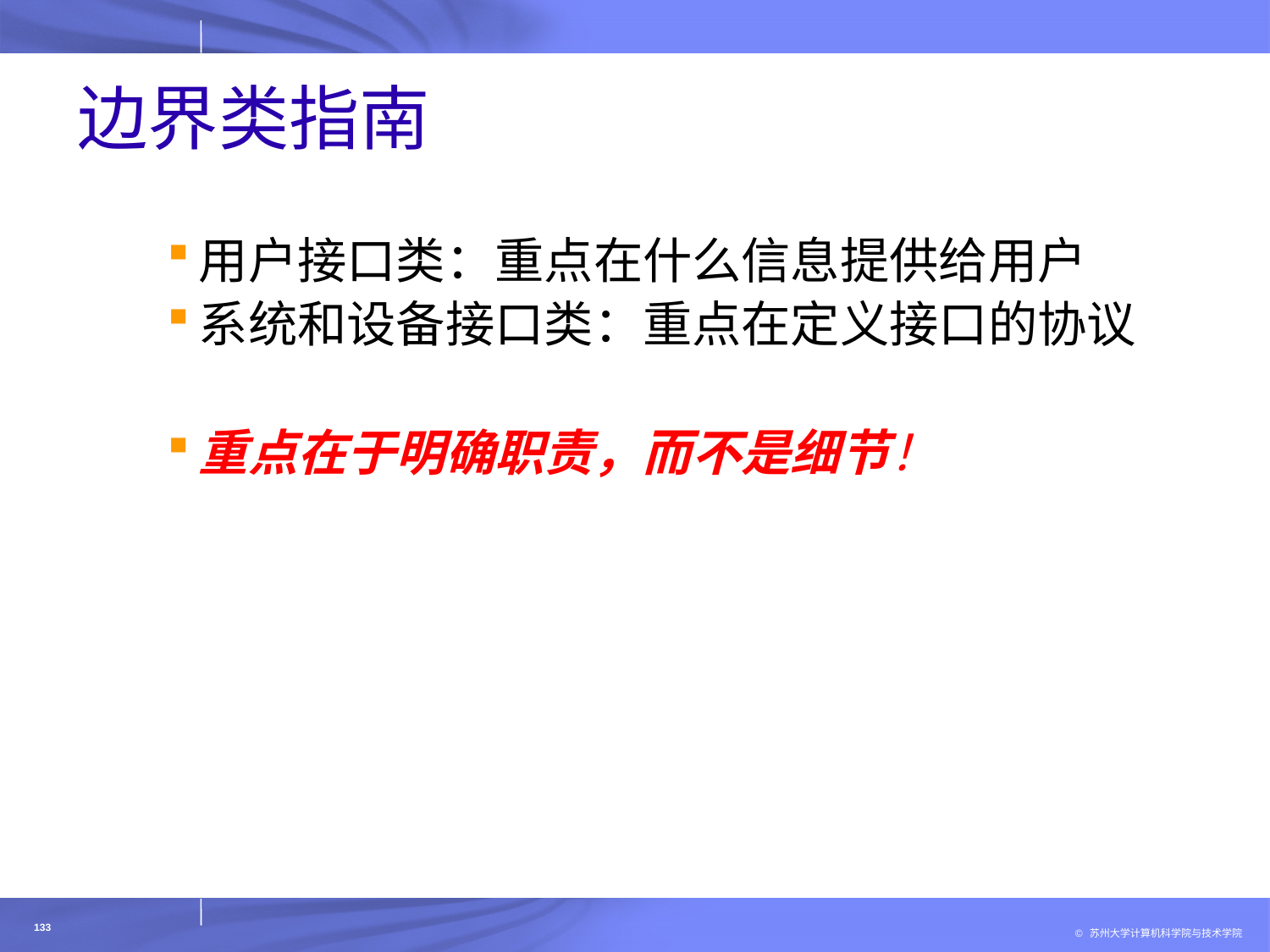

# 边界类指南
用户接口类：重点在什么信息提供给用户
系统和设备接口类：重点在定义接口的协议

重点在于明确职责，而不是细节！
133